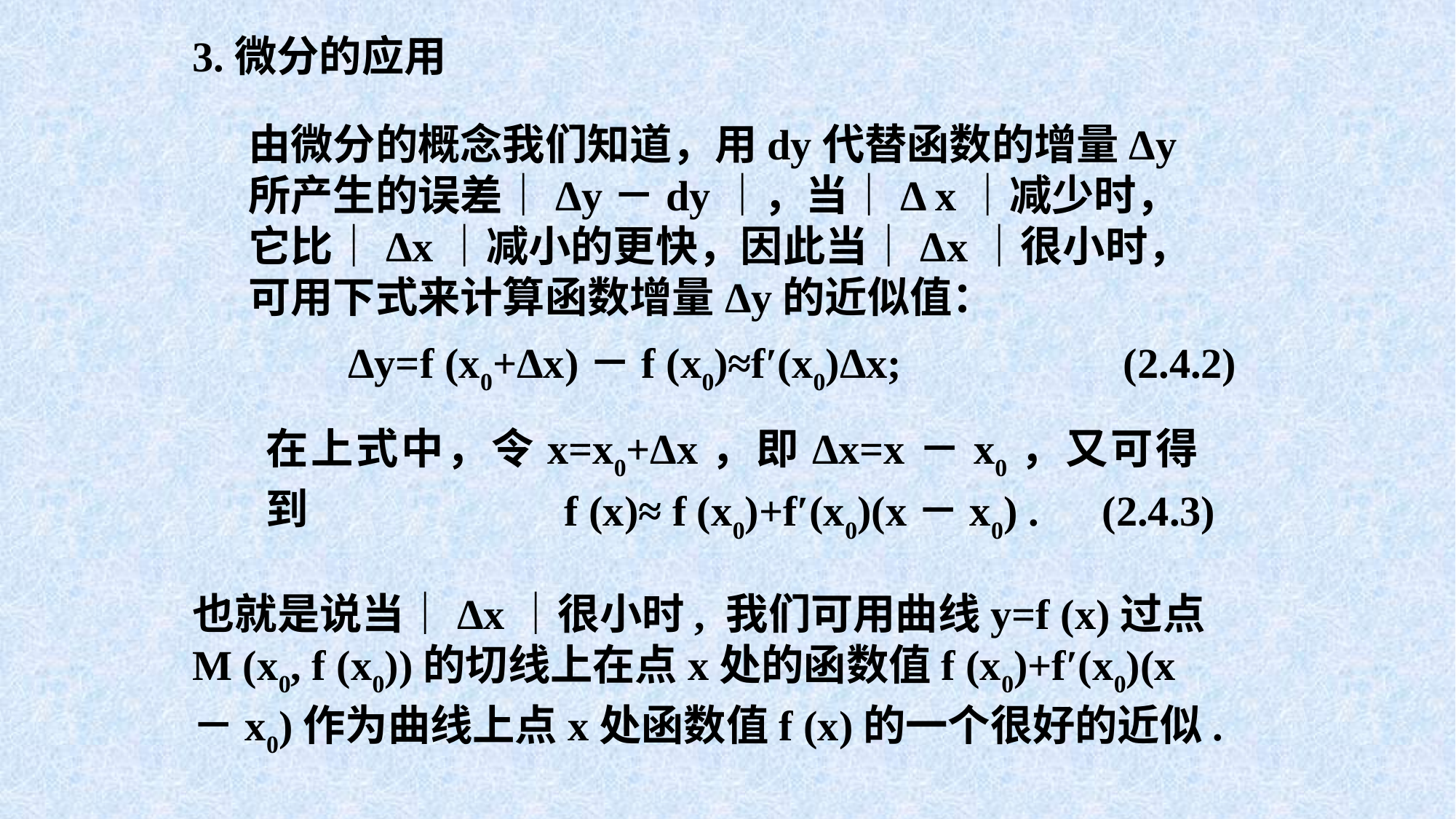

3.微分的应用
由微分的概念我们知道，用dy代替函数的增量Δy所产生的误差｜Δy－dy｜，当｜Δ x｜减少时，它比｜Δx｜减小的更快，因此当｜Δx｜很小时，可用下式来计算函数增量Δy的近似值：
Δy=f (x0+Δx)－f (x0)≈f′(x0)Δx;                     (2.4.2)
在上式中，令x=x0+Δx，即Δx=x－x0，又可得到
 f (x)≈ f (x0)+f′(x0)(x－x0) .      (2.4.3)
也就是说当｜Δx｜很小时, 我们可用曲线y=f (x)过点M (x0, f (x0))的切线上在点x处的函数值f (x0)+f′(x0)(x－x0)作为曲线上点x处函数值f (x)的一个很好的近似.